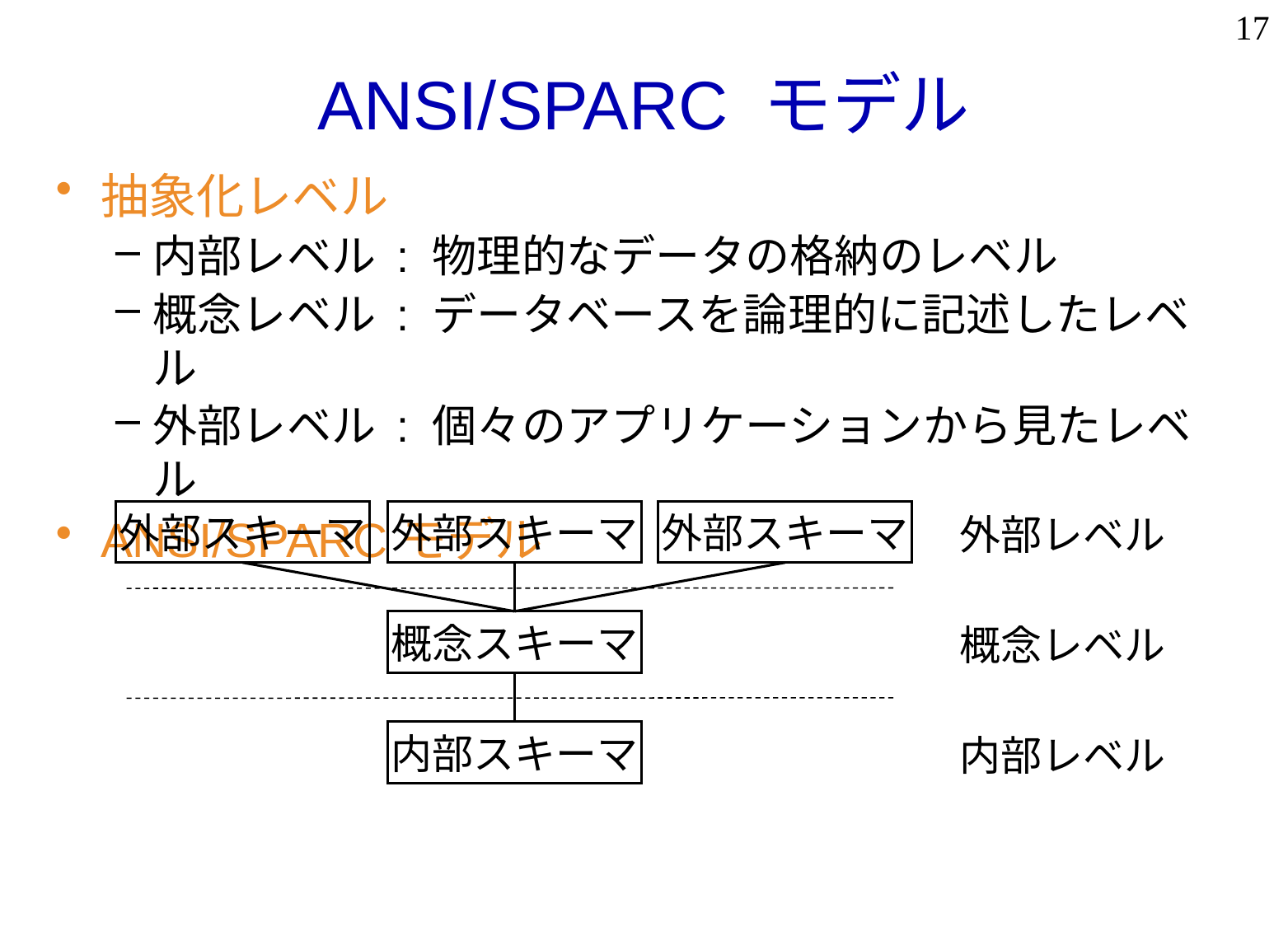

17
# ANSI/SPARC モデル
抽象化レベル
内部レベル : 物理的なデータの格納のレベル
概念レベル : データベースを論理的に記述したレベル
外部レベル : 個々のアプリケーションから見たレベル
ANSI/SPARCモデル
外部スキーマ
外部スキーマ
外部スキーマ
外部レベル

概念スキーマ
概念レベル

内部スキーマ
内部レベル